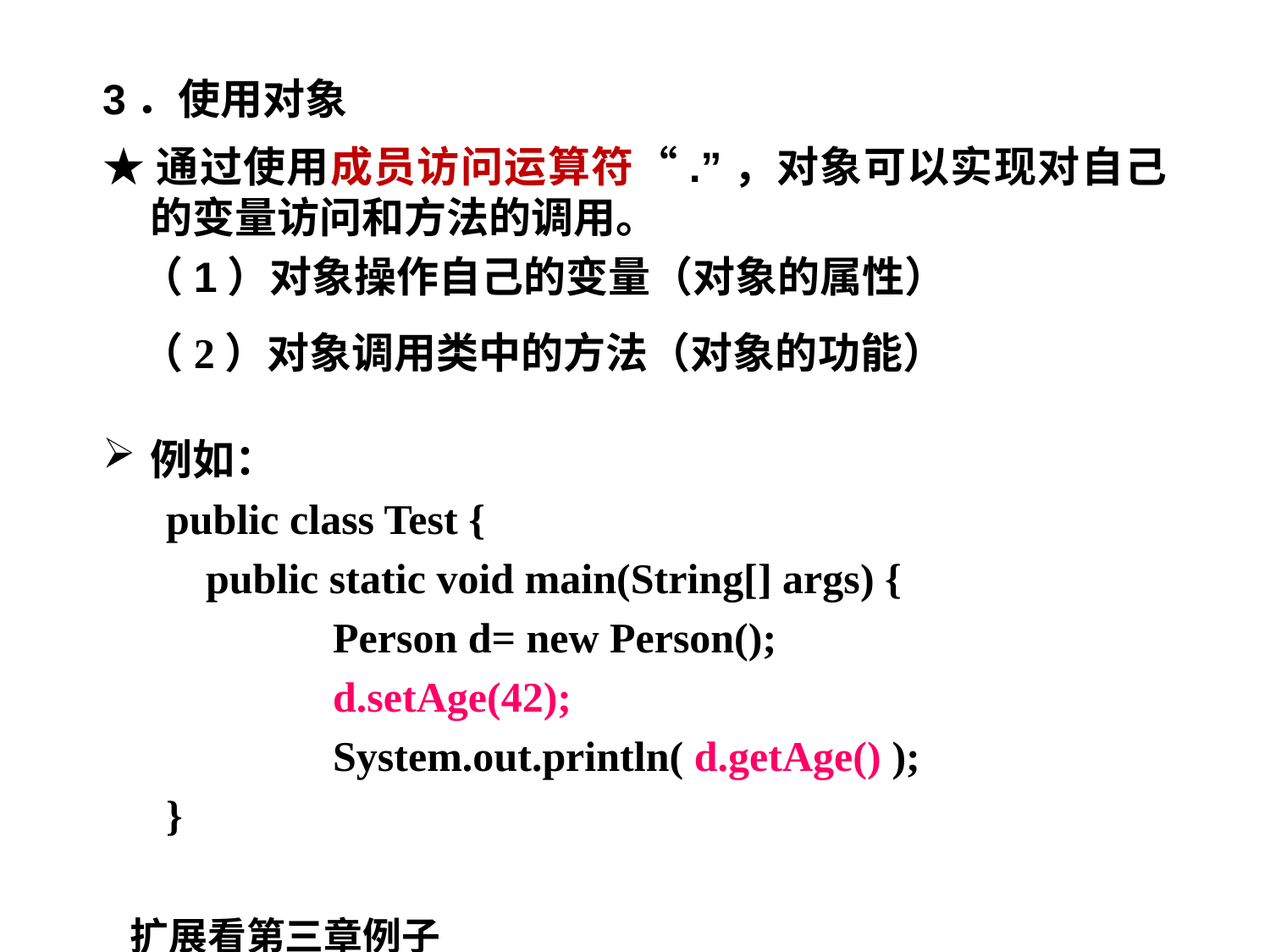

3．使用对象
★通过使用成员访问运算符“.”，对象可以实现对自己的变量访问和方法的调用。
   （1）对象操作自己的变量（对象的属性）
   （2）对象调用类中的方法（对象的功能）

例如：
public class Test {
	public static void main(String[] args) {
		Person d= new Person();
		d.setAge(42);
		System.out.println( d.getAge() );
}
扩展看第三章例子